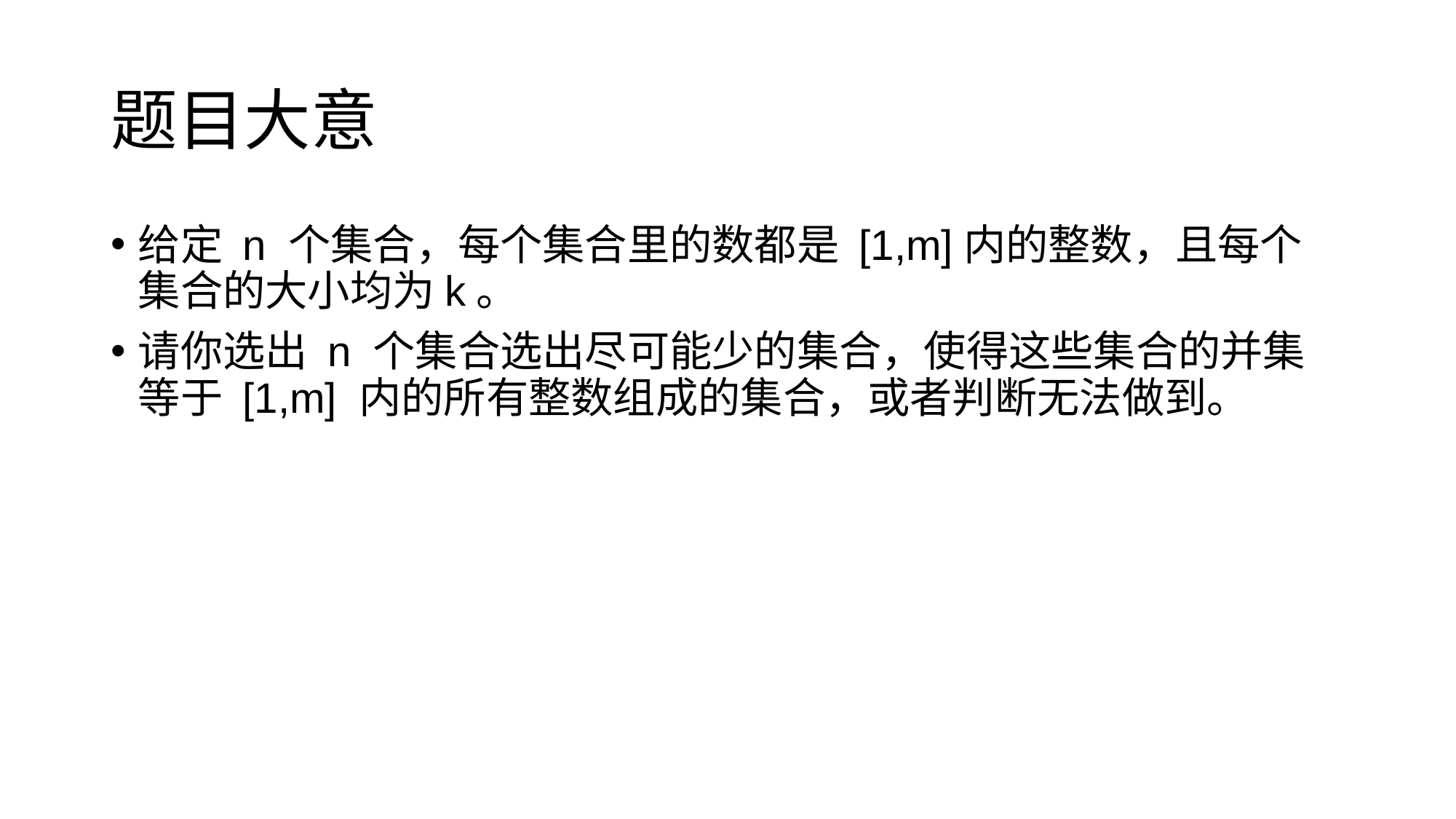

# 题目大意
给定 n 个集合，每个集合里的数都是 [1,m]内的整数，且每个集合的大小均为k。
请你选出 n 个集合选出尽可能少的集合，使得这些集合的并集等于 [1,m] 内的所有整数组成的集合，或者判断无法做到。